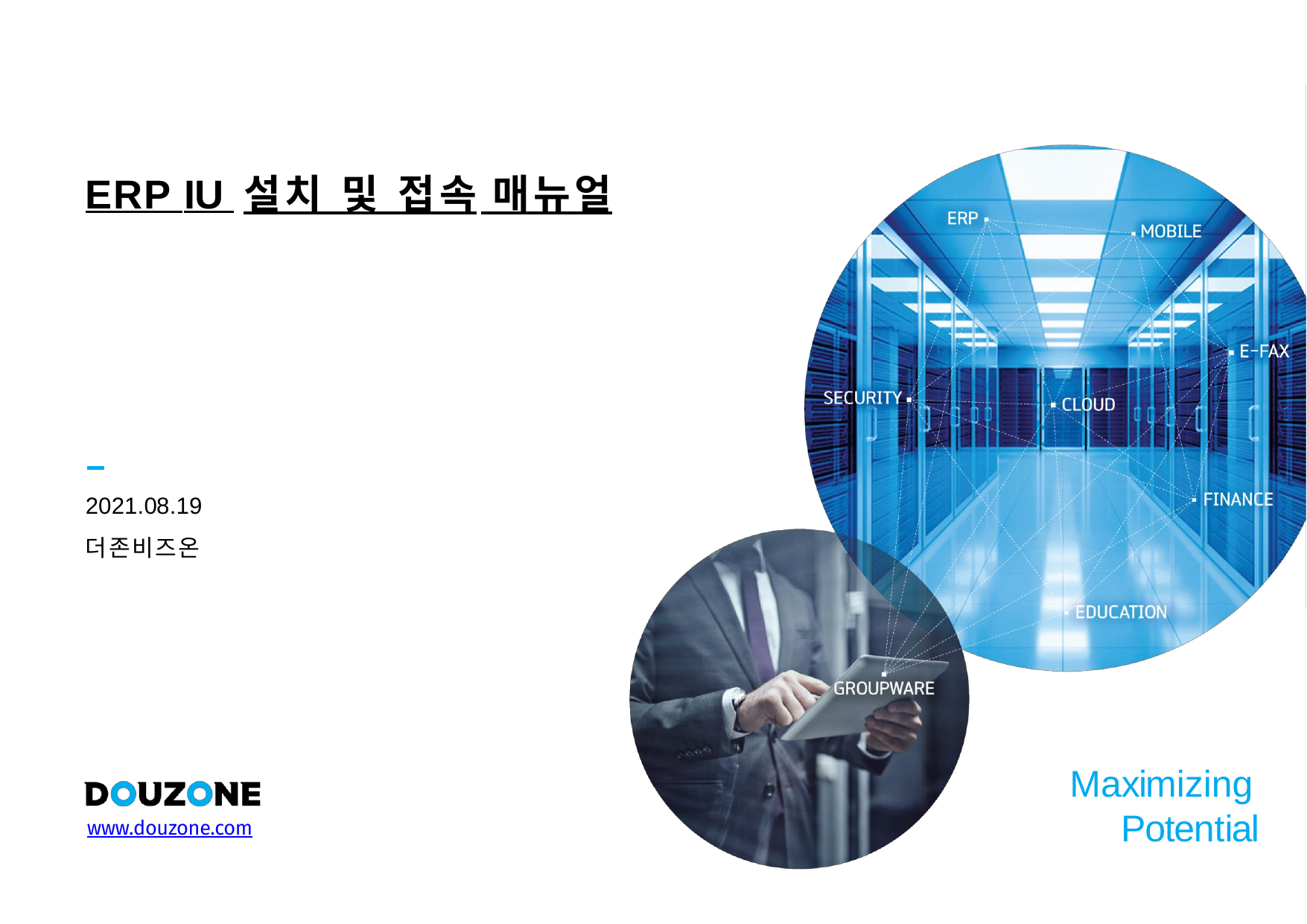

# ERP IU 설치 및 접속 매뉴얼

2021.08.19
더존비즈온
Maximizing  Potential

www.douzone.com